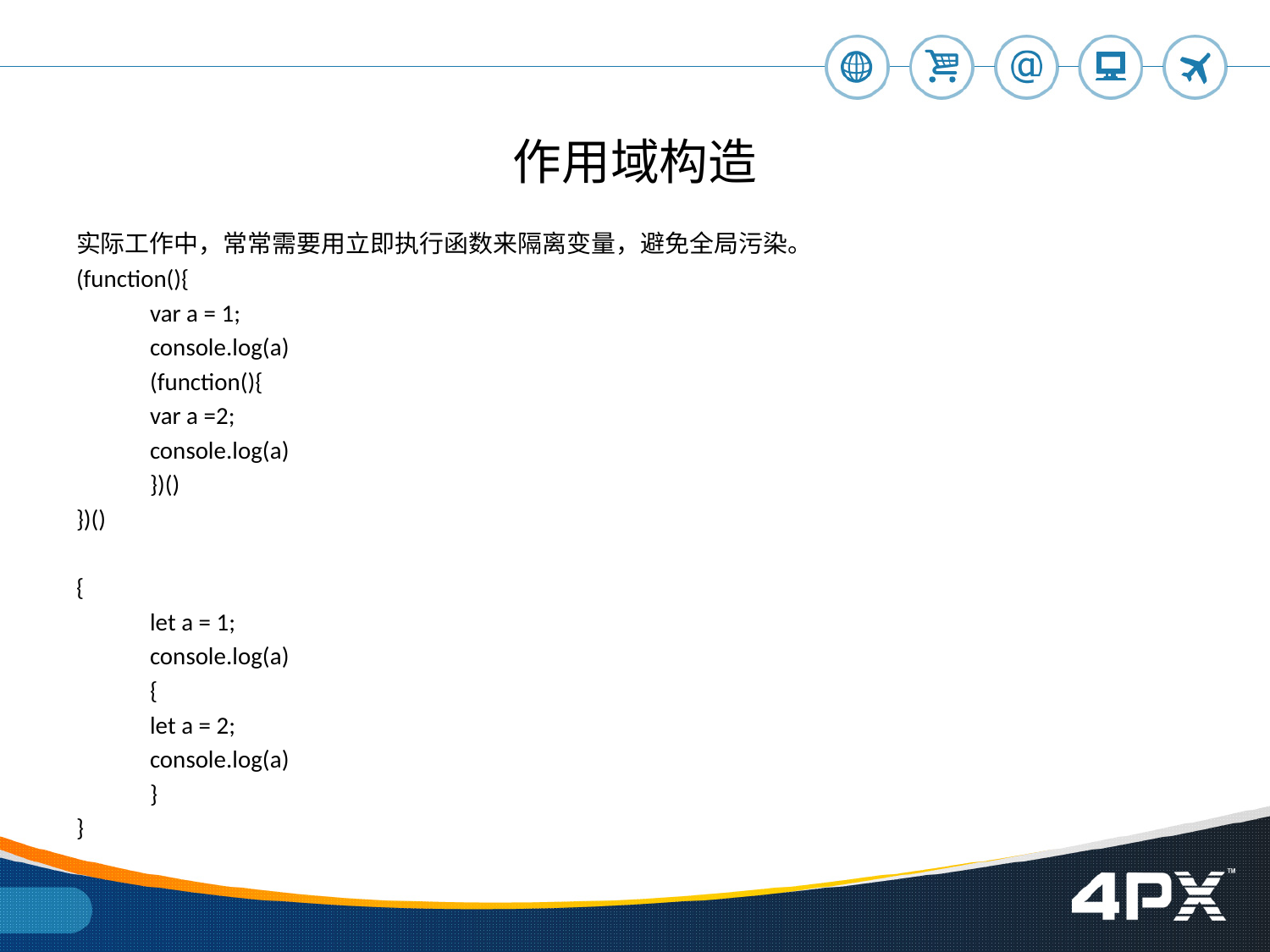

# 作用域构造
实际工作中，常常需要用立即执行函数来隔离变量，避免全局污染。
(function(){
	var a = 1;
	console.log(a)
	(function(){
		var a =2;
		console.log(a)
	})()
})()

{
	let a = 1;
	console.log(a)
	{
		let a = 2;
		console.log(a)
	}
}